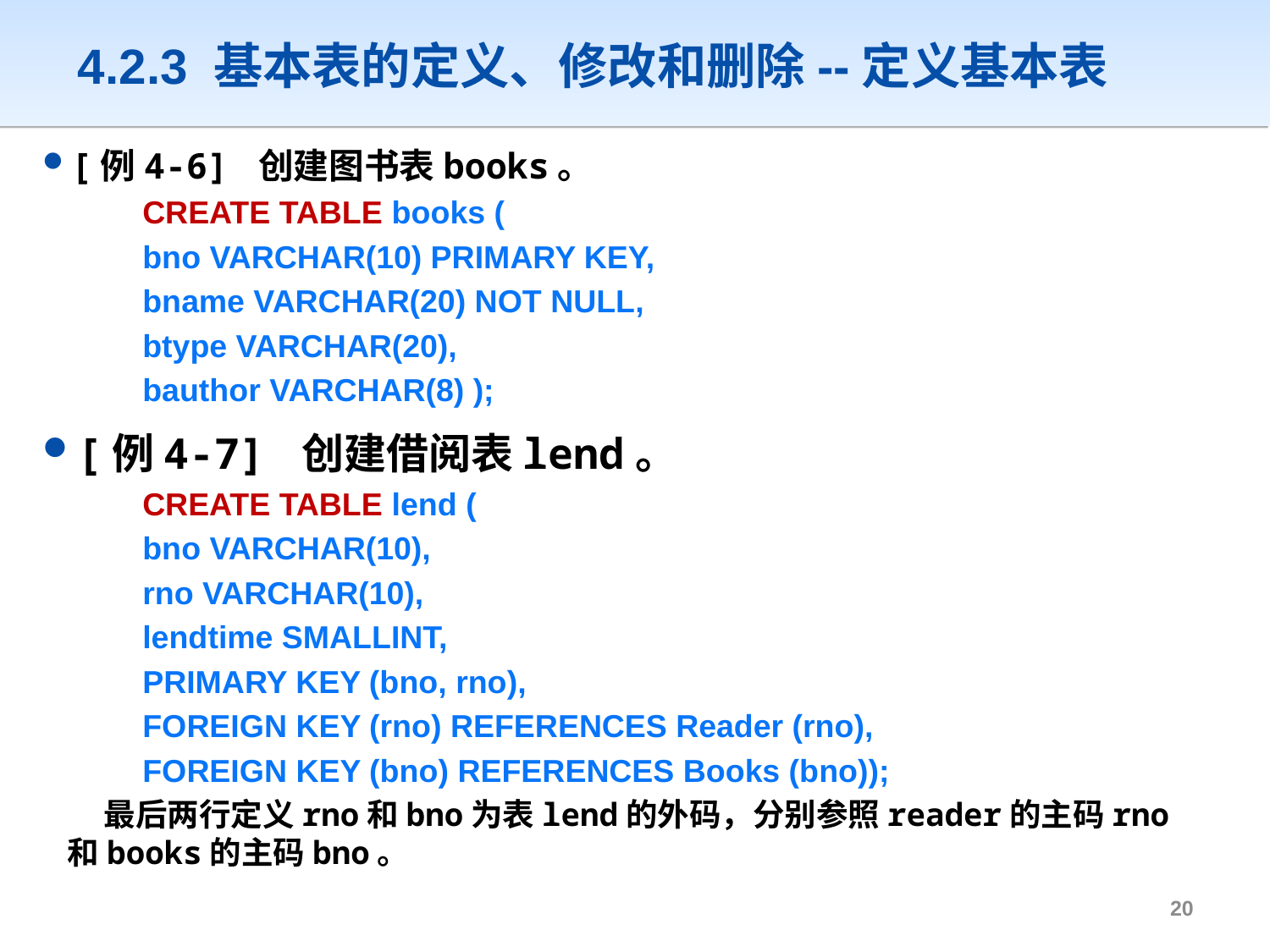

# 4.2.3 基本表的定义、修改和删除--定义基本表
[例4-6] 创建图书表books。
CREATE TABLE books (
bno VARCHAR(10) PRIMARY KEY,
bname VARCHAR(20) NOT NULL,
btype VARCHAR(20),
bauthor VARCHAR(8) );
[例4-7] 创建借阅表lend。
CREATE TABLE lend (
bno VARCHAR(10),
rno VARCHAR(10),
lendtime SMALLINT,
PRIMARY KEY (bno, rno),
FOREIGN KEY (rno) REFERENCES Reader (rno),
FOREIGN KEY (bno) REFERENCES Books (bno));
	    最后两行定义rno和bno为表lend的外码，分别参照reader的主码rno和books的主码bno。

20